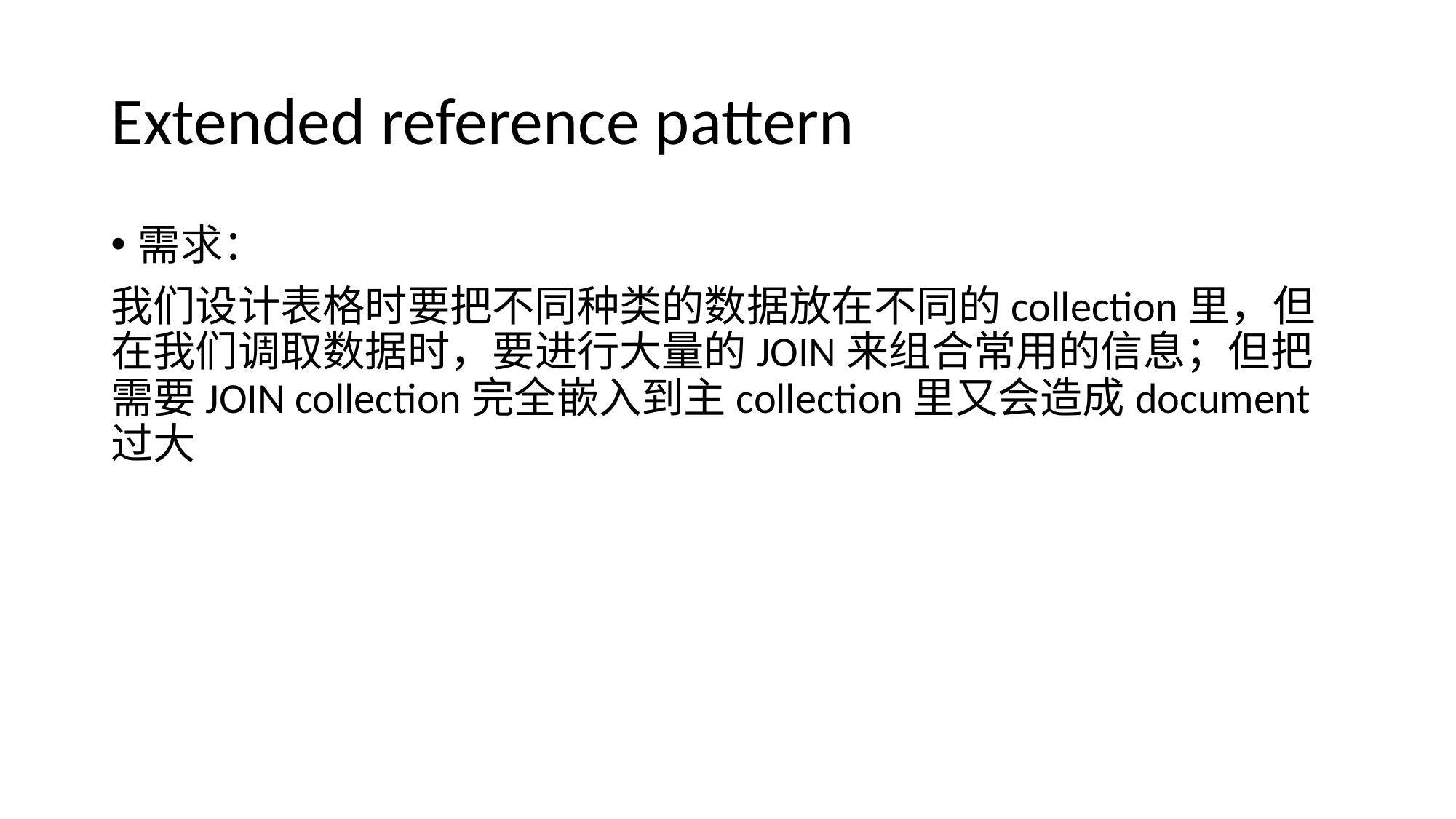

# Extended reference pattern
需求：
我们设计表格时要把不同种类的数据放在不同的collection里，但在我们调取数据时，要进行大量的JOIN来组合常用的信息；但把需要JOIN collection完全嵌入到主collection里又会造成document过大